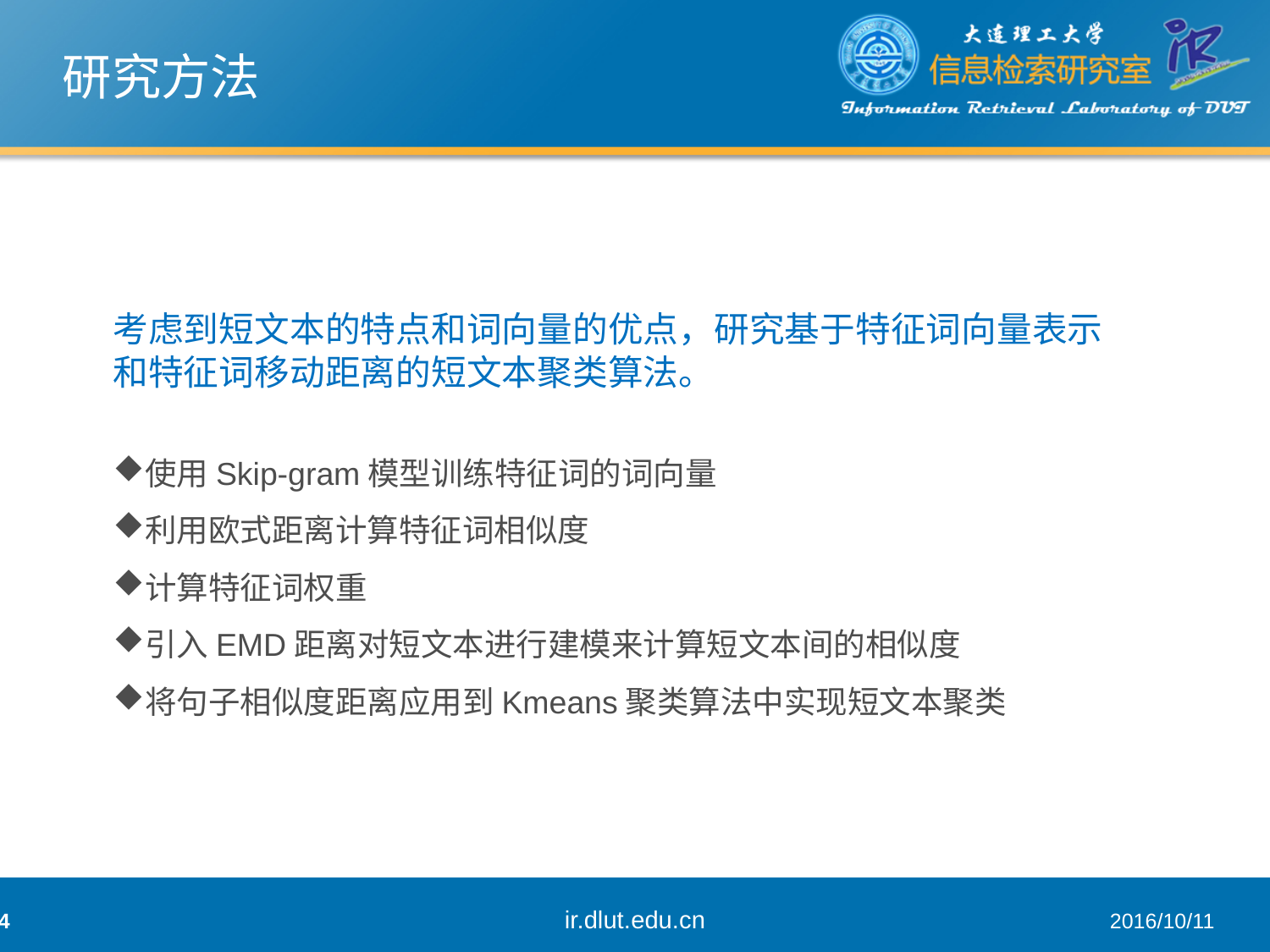

# 研究方法

考虑到短文本的特点和词向量的优点，研究基于特征词向量表示和特征词移动距离的短文本聚类算法。

使用Skip-gram模型训练特征词的词向量
利用欧式距离计算特征词相似度
计算特征词权重
引入EMD距离对短文本进行建模来计算短文本间的相似度
将句子相似度距离应用到Kmeans聚类算法中实现短文本聚类